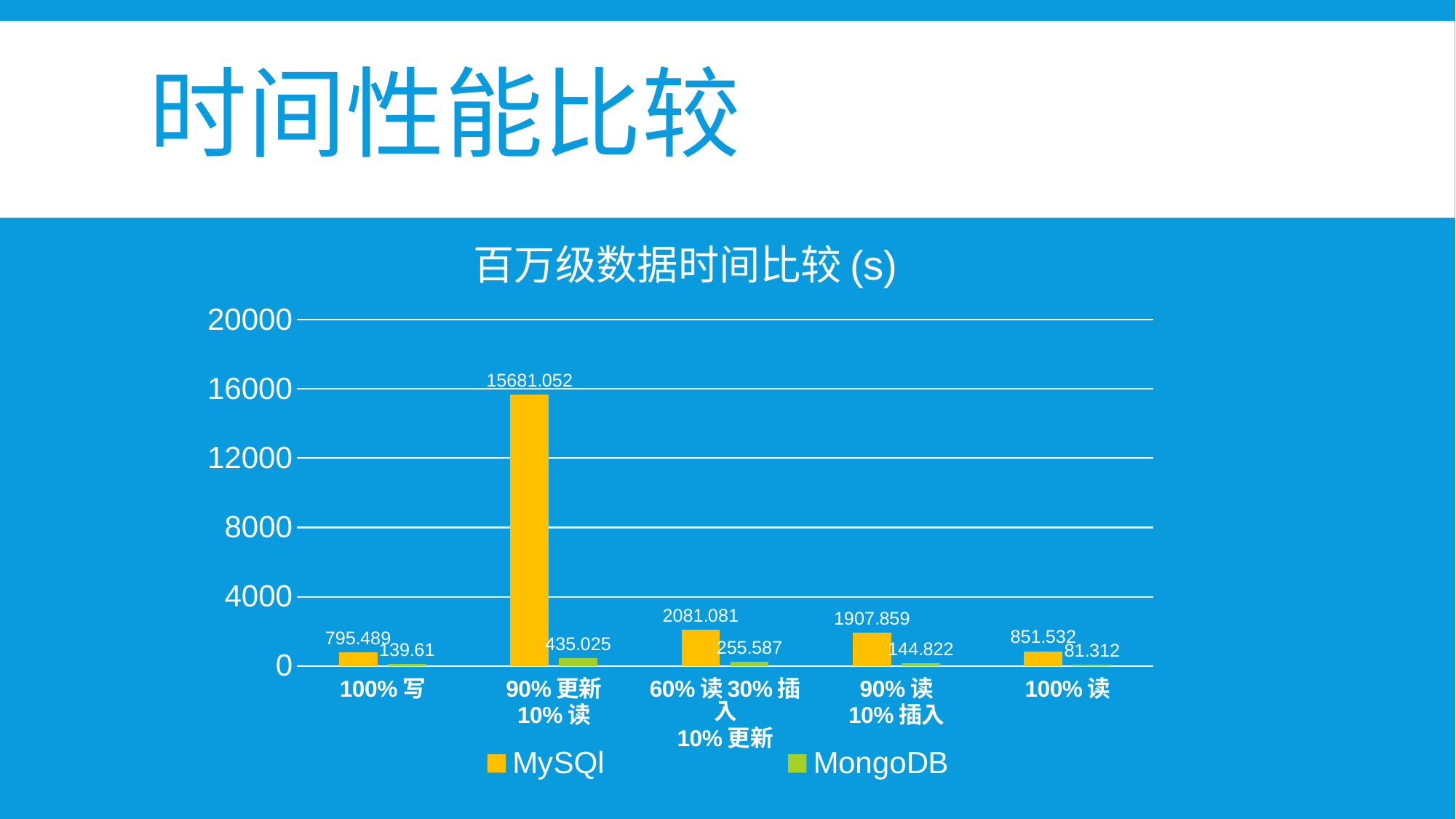

# 时间性能比较

### Chart: 百万级数据时间比较(s)

| Category | MySQl | MongoDB |
|---|---|---|
| 100%写 | 795.489 | 139.61 |
| 90%更新
10%读 | 15681.052 | 435.025 |
| 60%读30%插入
10%更新 | 2081.081 | 255.587 |
| 90%读
10%插入 | 1907.859 | 144.822 |
| 100%读 | 851.532 | 81.312 |